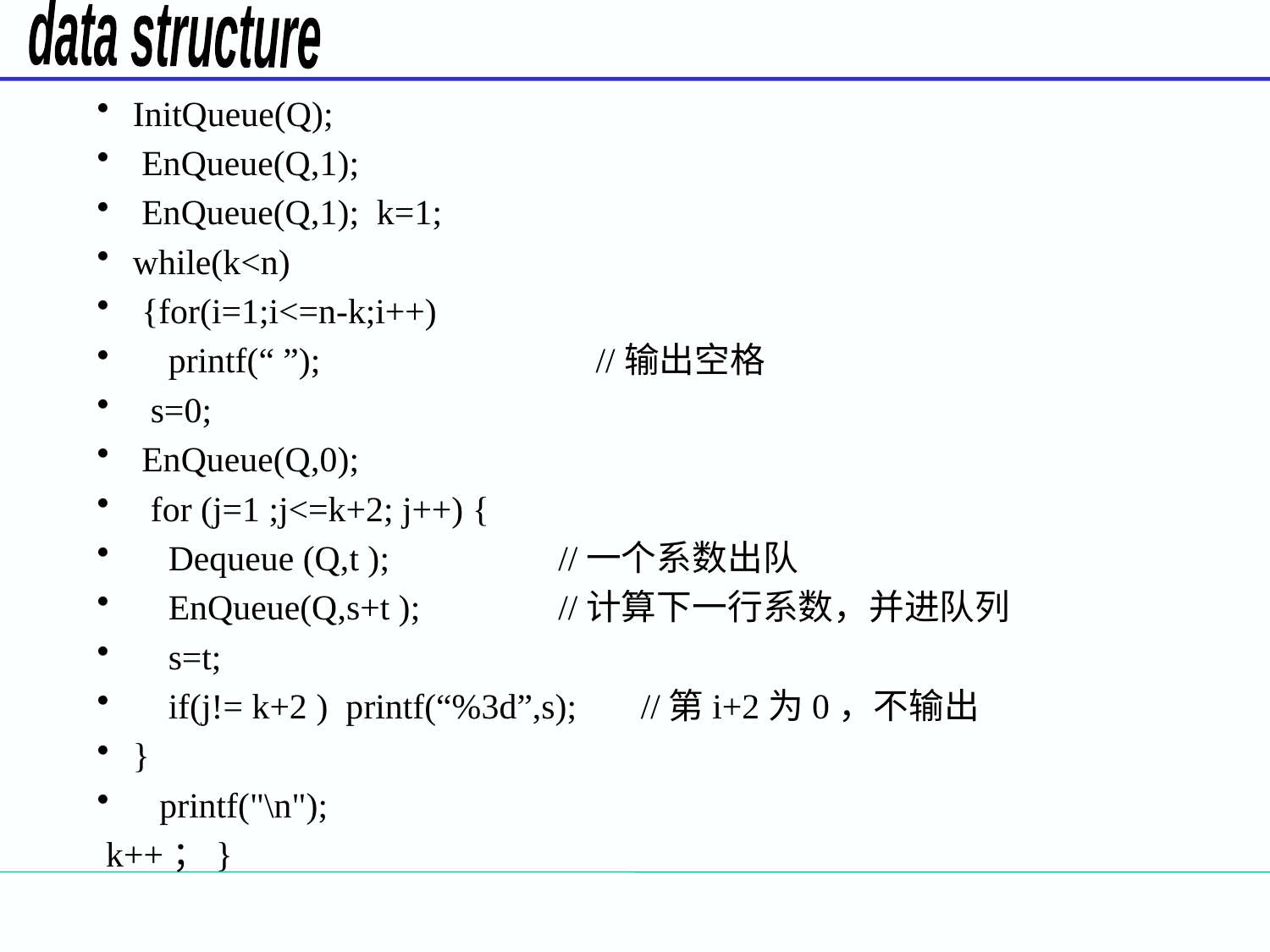

InitQueue(Q);
 EnQueue(Q,1);
 EnQueue(Q,1);  k=1;
while(k<n)
 {for(i=1;i<=n-k;i++)
    printf(“ ”);                               //输出空格
  s=0;
 EnQueue(Q,0);
  for (j=1 ;j<=k+2; j++) {
    Dequeue (Q,t );	     //一个系数出队
    EnQueue(Q,s+t );	     //计算下一行系数，并进队列
    s=t;
    if(j!= k+2 )  printf(“%3d”,s);	//第i+2为0，不输出
}
   printf("\n");
 k++；}
#